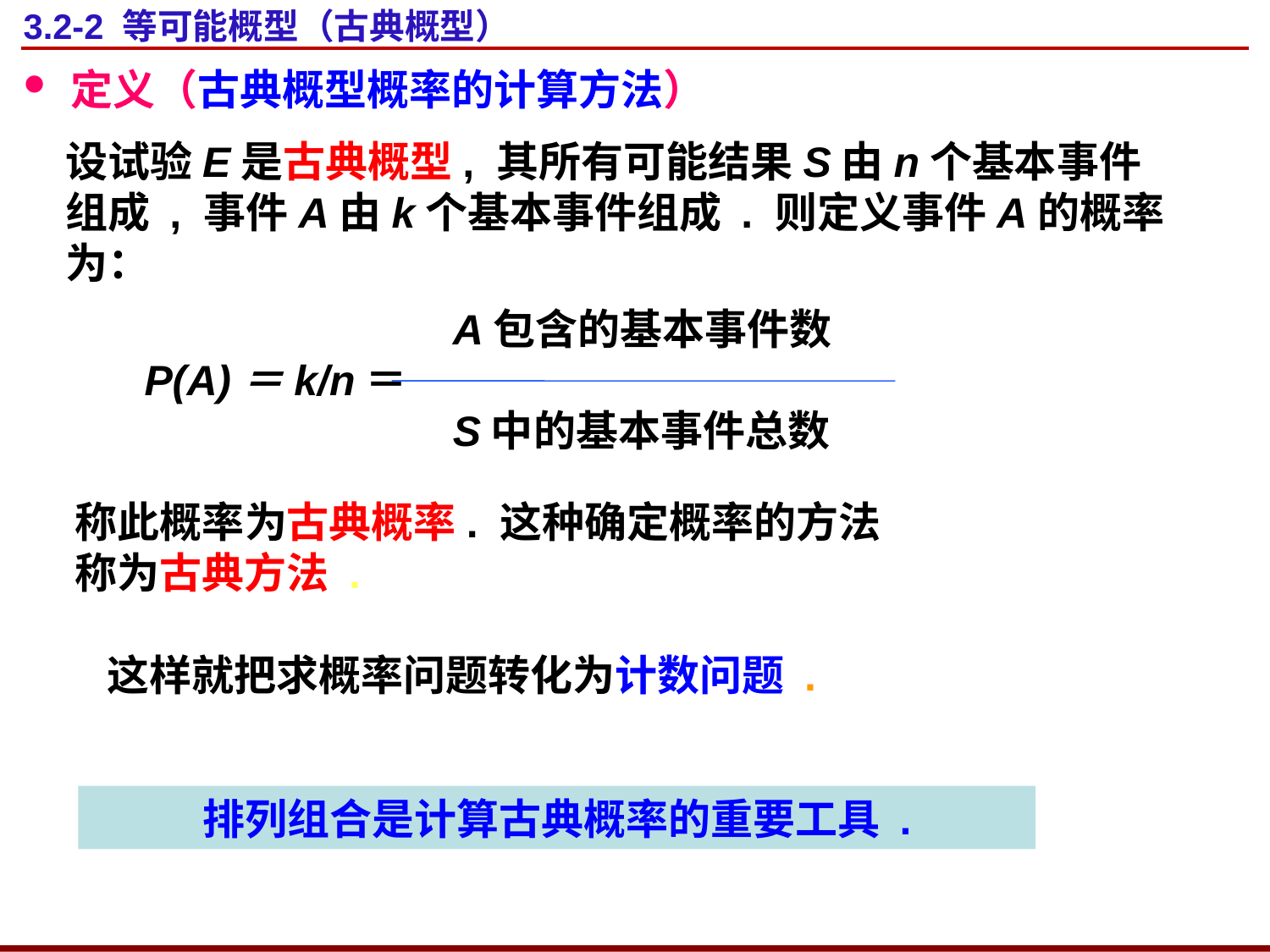

# 3.2-2 等可能概型（古典概型）
定义（古典概型概率的计算方法）
设试验E是古典概型, 其所有可能结果S由n个基本事件组成 , 事件A由k个基本事件组成 . 则定义事件A的概率为：
                              A包含的基本事件数
    P(A)＝k/n＝
                              S中的基本事件总数

称此概率为古典概率. 这种确定概率的方法
称为古典方法 .
这样就把求概率问题转化为计数问题 .
排列组合是计算古典概率的重要工具 .